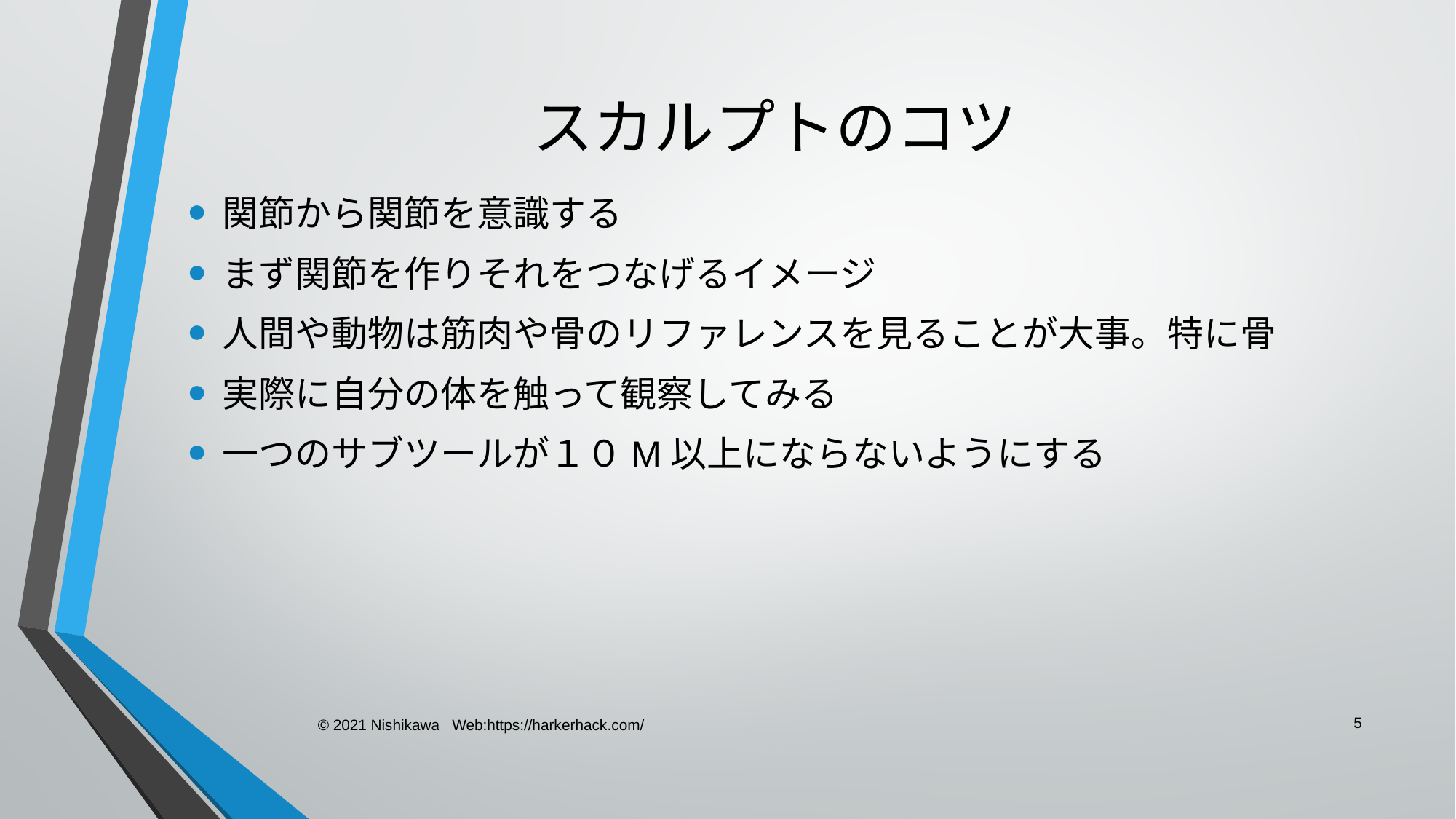

# スカルプトのコツ
関節から関節を意識する
まず関節を作りそれをつなげるイメージ
人間や動物は筋肉や骨のリファレンスを見ることが大事。特に骨
実際に自分の体を触って観察してみる
一つのサブツールが１０M以上にならないようにする
5
© 2021 Nishikawa   Web:https://harkerhack.com/